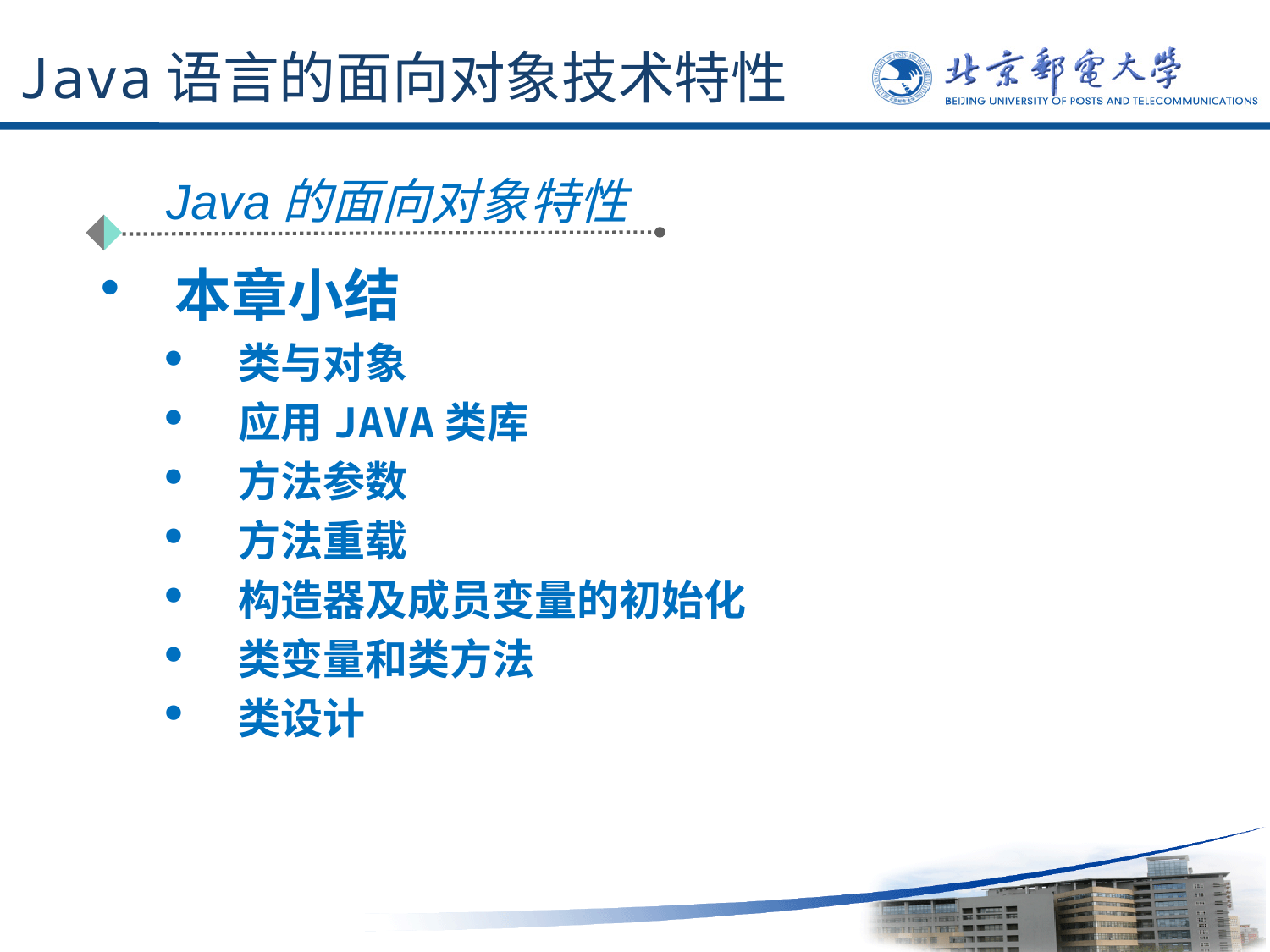

# Java语言的面向对象技术特性

Java的面向对象特性

本章小结
类与对象
应用JAVA类库
方法参数
方法重载
构造器及成员变量的初始化
类变量和类方法
类设计